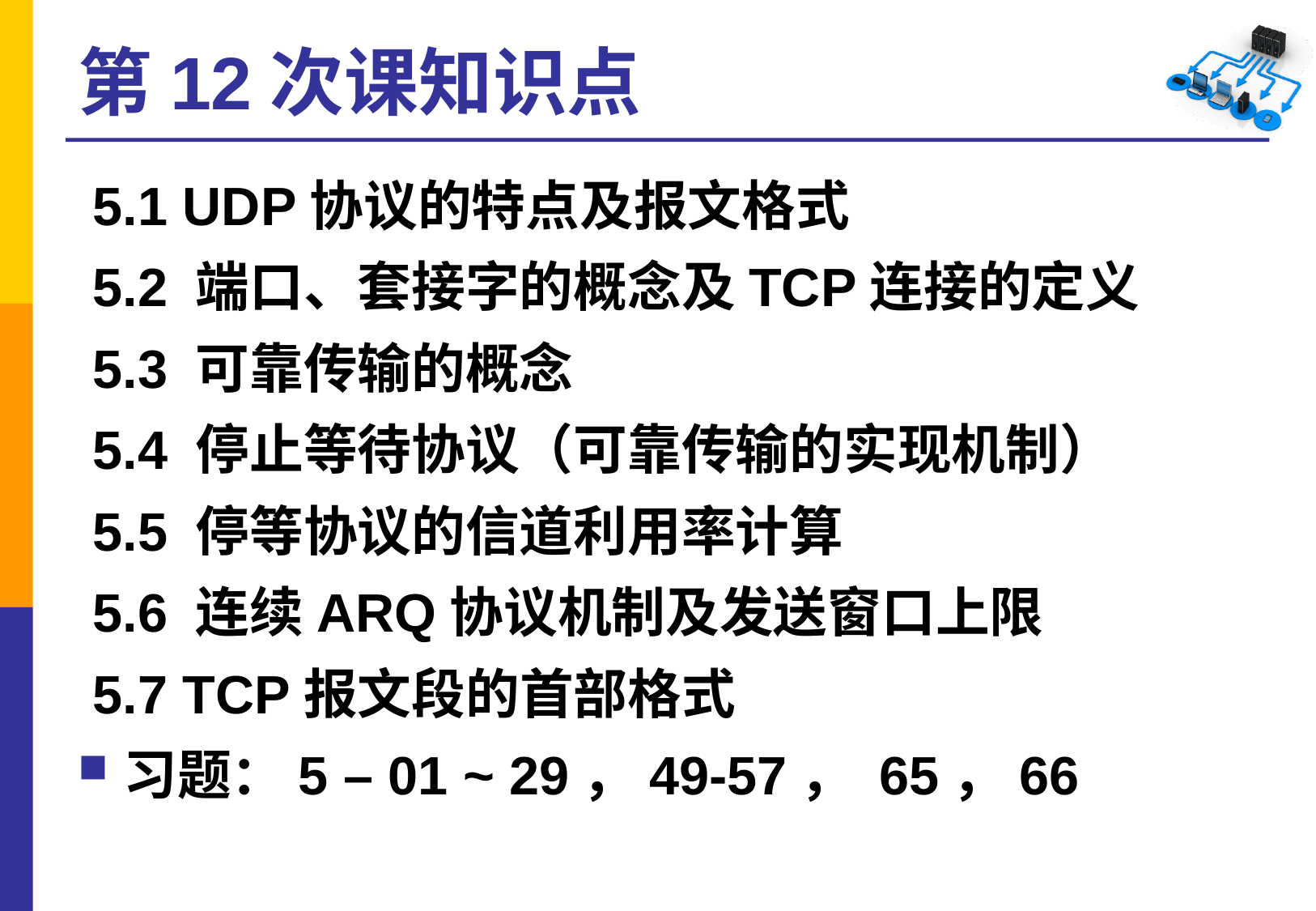

# 第12次课知识点
 5.1 UDP协议的特点及报文格式
 5.2 端口、套接字的概念及TCP连接的定义
 5.3 可靠传输的概念
 5.4 停止等待协议（可靠传输的实现机制）
 5.5 停等协议的信道利用率计算
 5.6 连续ARQ协议机制及发送窗口上限
 5.7 TCP报文段的首部格式
习题：5 – 01 ~ 29，49-57， 65，66